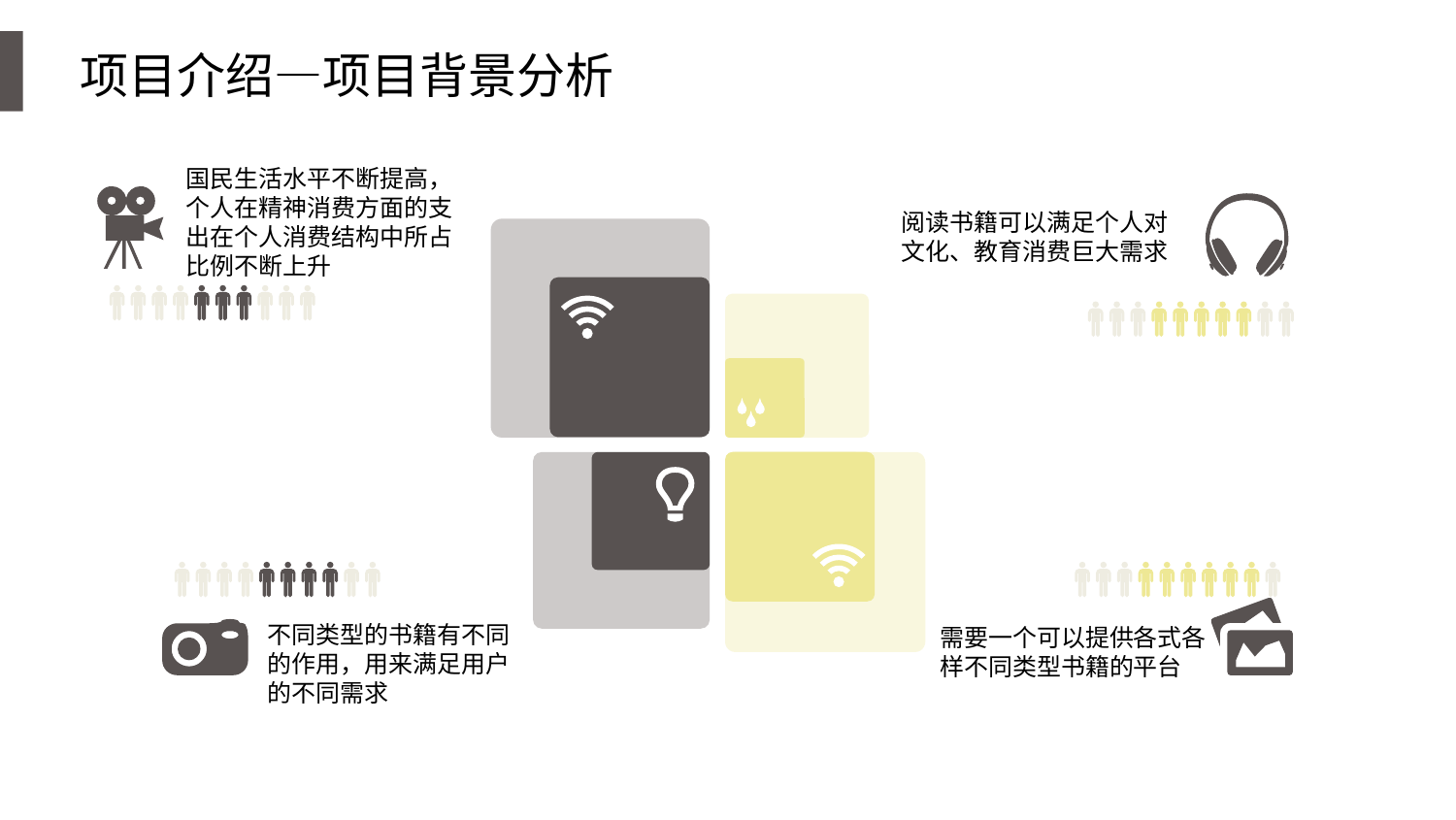

项目介绍—项目背景分析
国民生活水平不断提高，个人在精神消费方面的支出在个人消费结构中所占比例不断上升

阅读书籍可以满足个人对文化、教育消费巨大需求

不同类型的书籍有不同的作用，用来满足用户的不同需求
需要一个可以提供各式各样不同类型书籍的平台